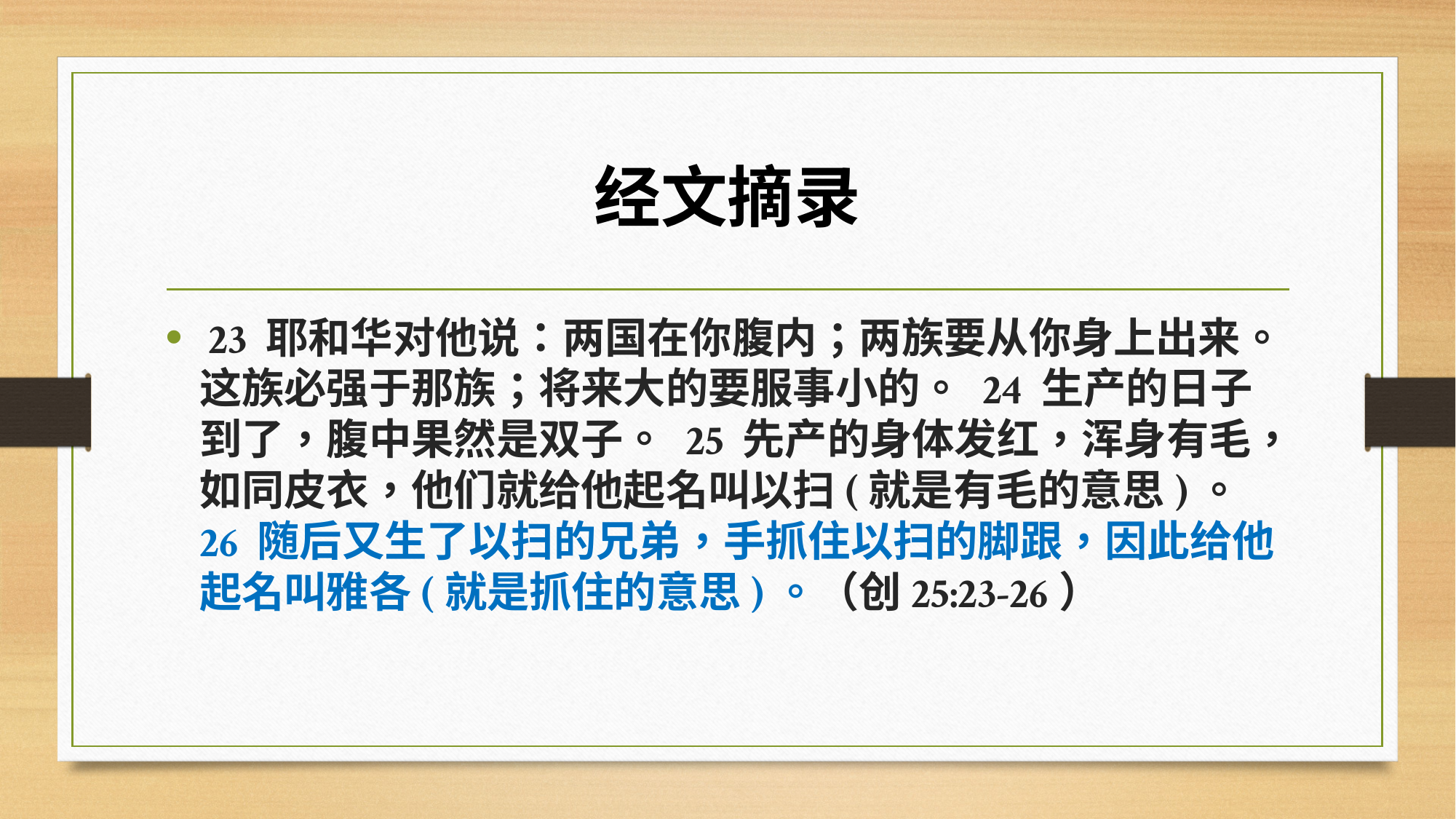

# 经文摘录
 23 耶和华对他说：两国在你腹内；两族要从你身上出来。这族必强于那族；将来大的要服事小的。 24 生产的日子到了，腹中果然是双子。 25 先产的身体发红，浑身有毛，如同皮衣，他们就给他起名叫以扫(就是有毛的意思)。 26 随后又生了以扫的兄弟，手抓住以扫的脚跟，因此给他起名叫雅各(就是抓住的意思)。（创25:23-26）